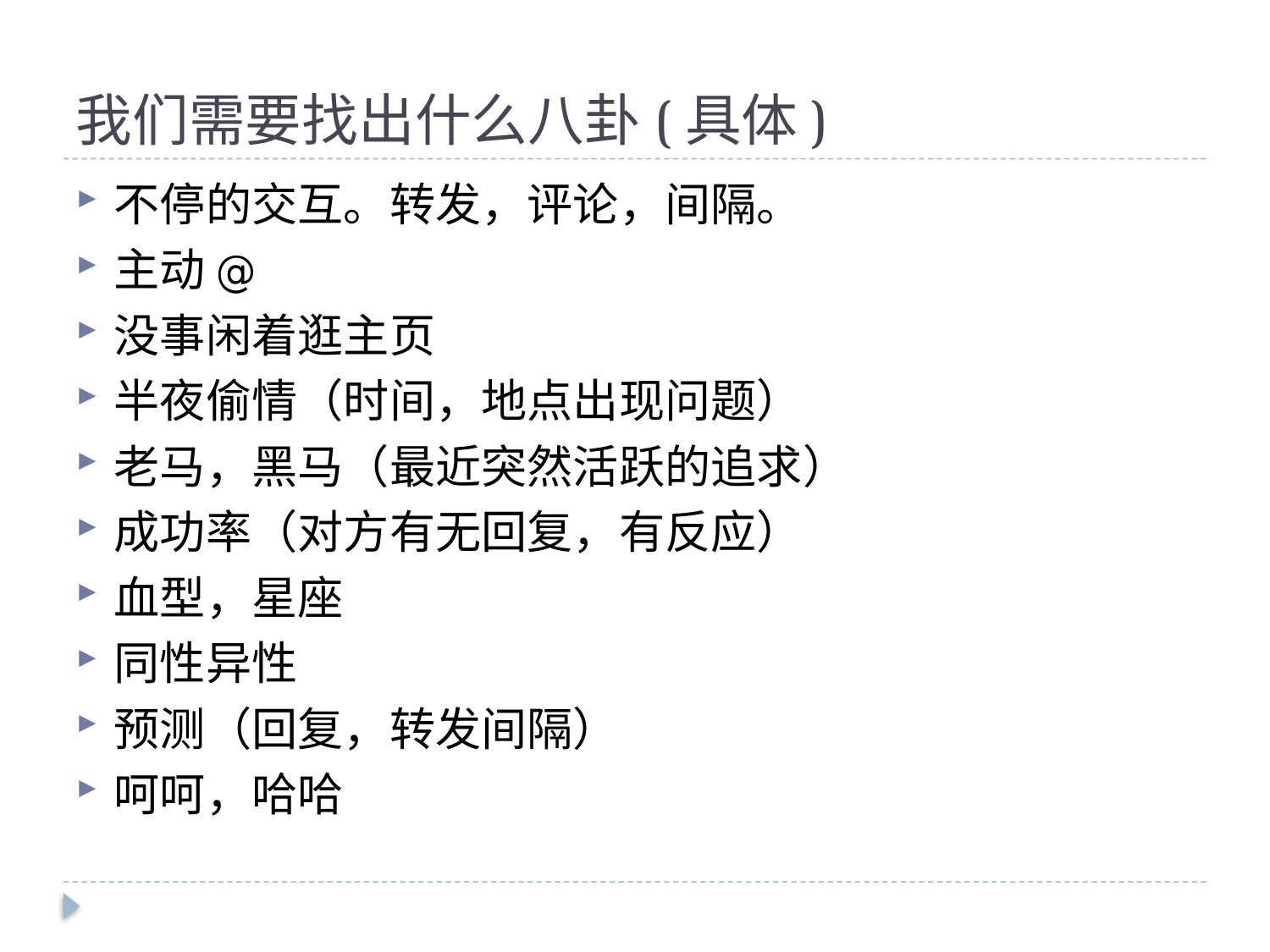

# 我们需要找出什么八卦(具体)
不停的交互。转发，评论，间隔。
主动@
没事闲着逛主页
半夜偷情（时间，地点出现问题）
老马，黑马（最近突然活跃的追求）
成功率（对方有无回复，有反应）
血型，星座
同性异性
预测（回复，转发间隔）
呵呵，哈哈